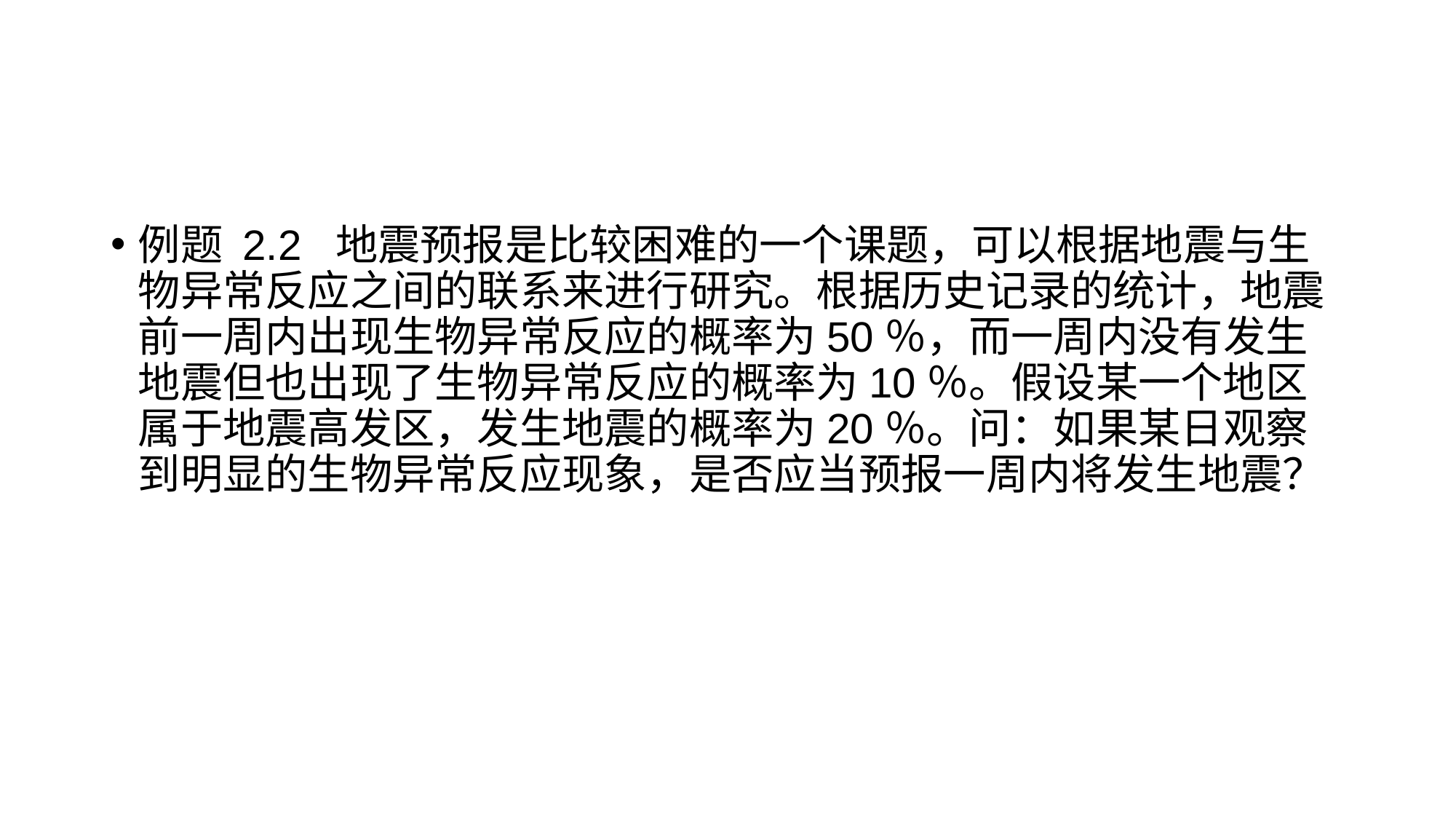

#
例题 2.2  地震预报是比较困难的一个课题，可以根据地震与生物异常反应之间的联系来进行研究。根据历史记录的统计，地震前一周内出现生物异常反应的概率为50％，而一周内没有发生地震但也出现了生物异常反应的概率为10％。假设某一个地区属于地震高发区，发生地震的概率为20％。问：如果某日观察到明显的生物异常反应现象，是否应当预报一周内将发生地震？